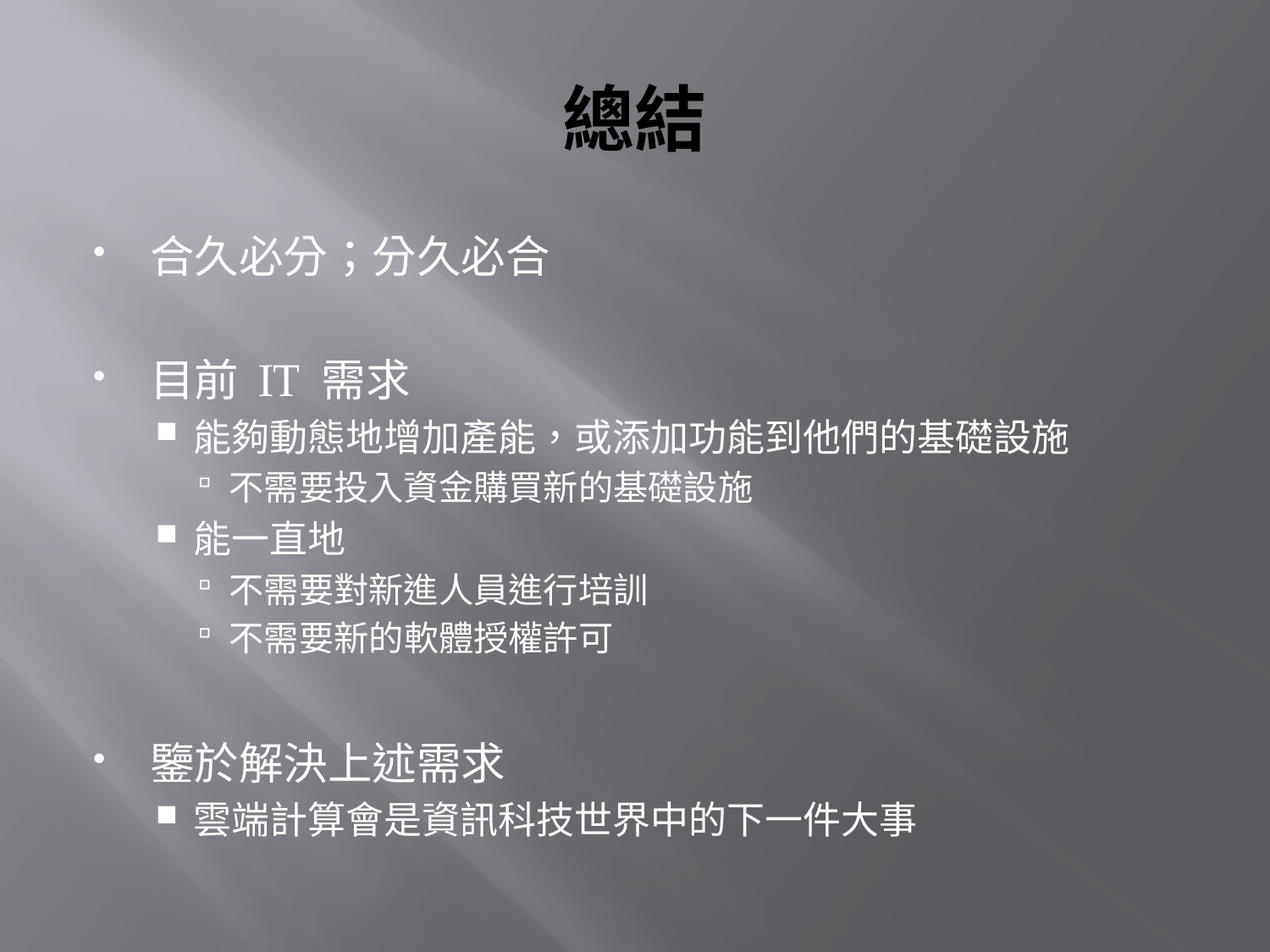

# 總結
合久必分；分久必合

目前 IT 需求
能夠動態地增加產能，或添加功能到他們的基礎設施
不需要投入資金購買新的基礎設施
能一直地
不需要對新進人員進行培訓
不需要新的軟體授權許可

鑒於解決上述需求
雲端計算會是資訊科技世界中的下一件大事